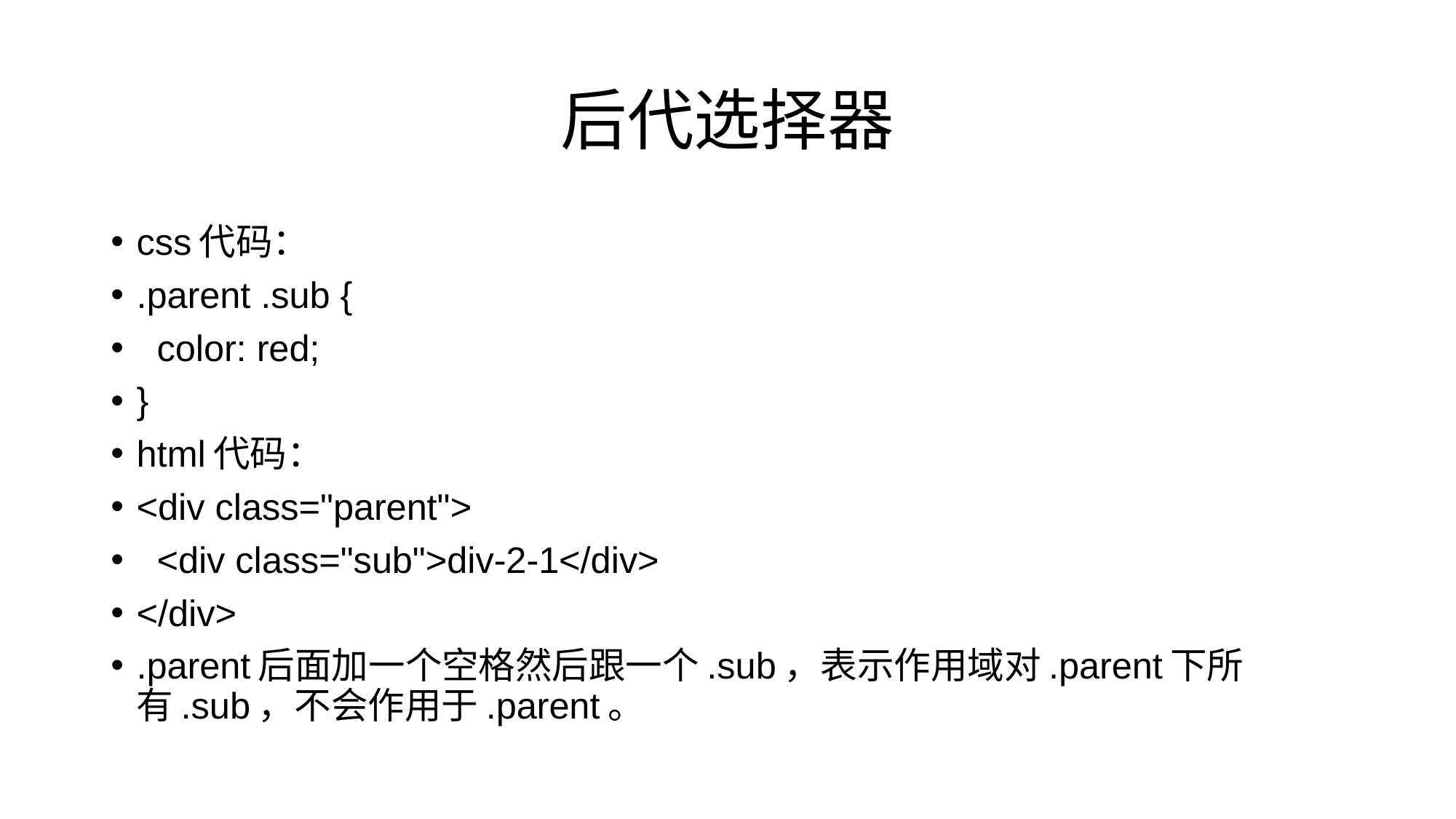

# 后代选择器
css代码：
.parent .sub {
  color: red;
}
html代码：
<div class="parent">
  <div class="sub">div-2-1</div>
</div>
.parent后面加一个空格然后跟一个.sub，表示作用域对.parent下所有.sub，不会作用于.parent。